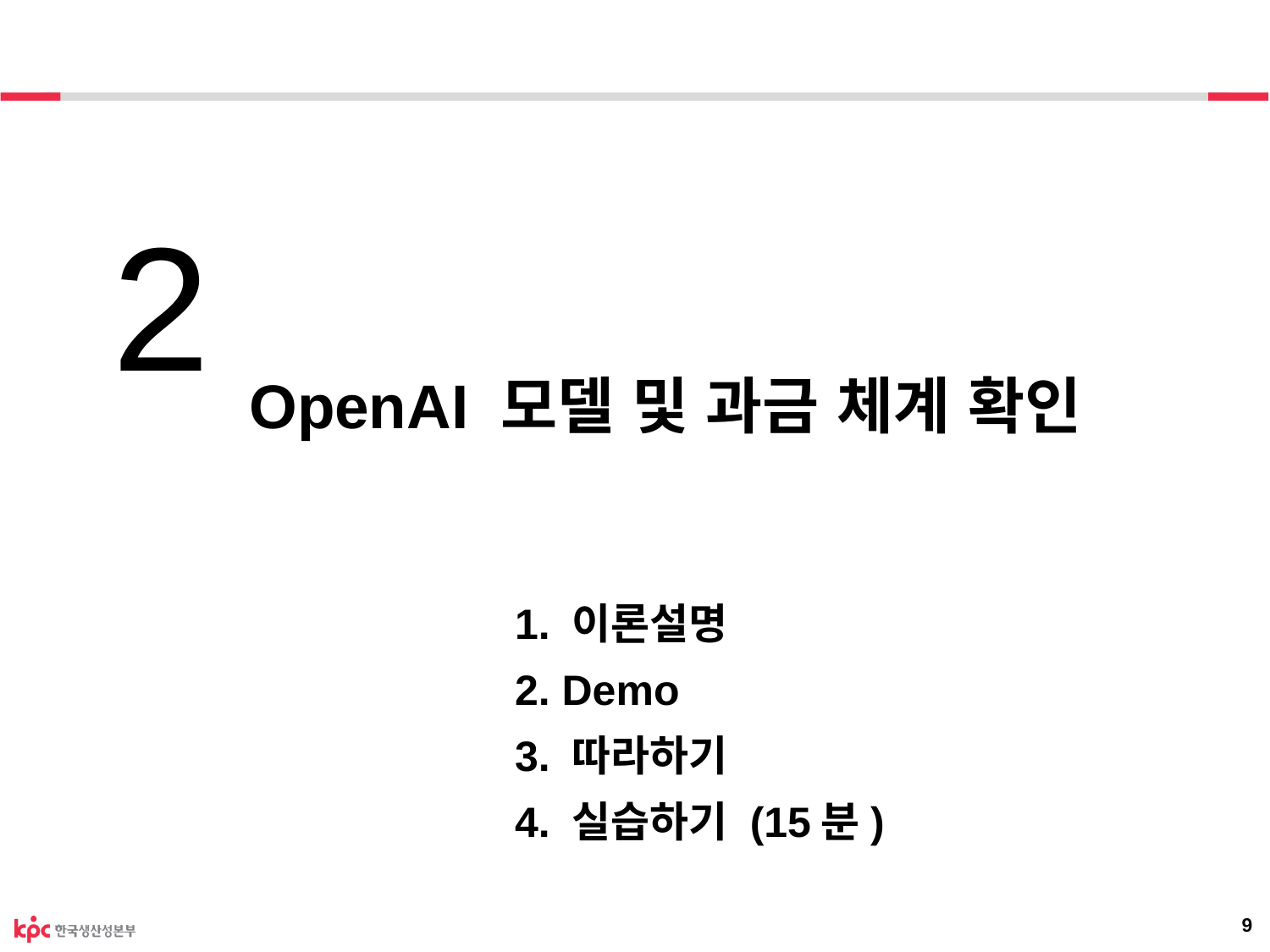

2
OpenAI 모델 및 과금 체계 확인
    1. 이론설명
    2. Demo
    3. 따라하기
    4. 실습하기 (15분)